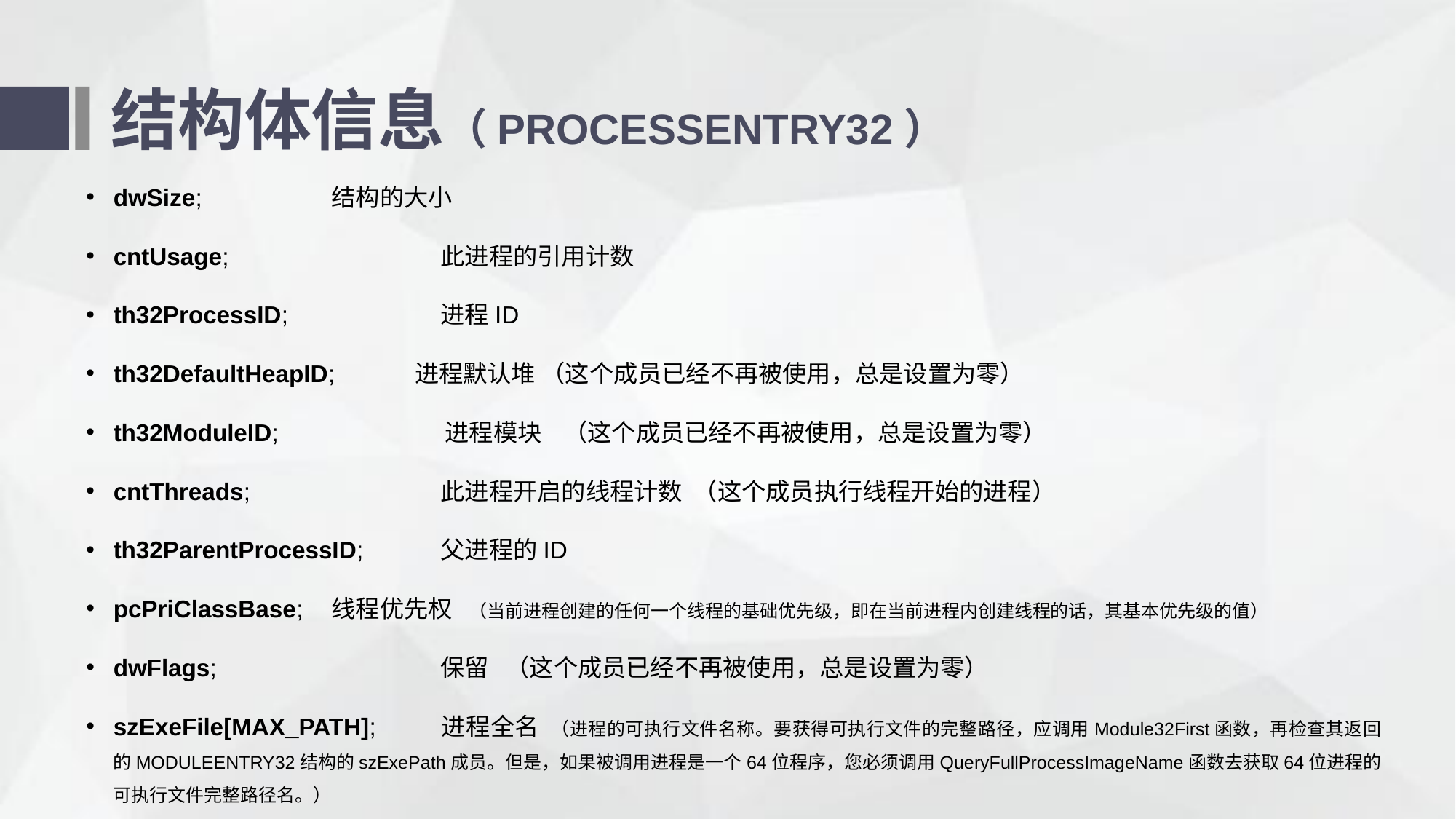

# 结构体信息（PROCESSENTRY32）
dwSize;  		结构的大小
cntUsage;  	  	此进程的引用计数
th32ProcessID;  	  	进程ID
th32DefaultHeapID;           进程默认堆 （这个成员已经不再被使用，总是设置为零）
th32ModuleID;  	                进程模块    （这个成员已经不再被使用，总是设置为零）
cntThreads;  		此进程开启的线程计数  （这个成员执行线程开始的进程）
th32ParentProcessID;  	父进程的ID
pcPriClassBase;  	线程优先权   （当前进程创建的任何一个线程的基础优先级，即在当前进程内创建线程的话，其基本优先级的值）
dwFlags;  		保留   （这个成员已经不再被使用，总是设置为零）
szExeFile[MAX_PATH];	进程全名  （进程的可执行文件名称。要获得可执行文件的完整路径，应调用Module32First函数，再检查其返回的MODULEENTRY32结构的szExePath成员。但是，如果被调用进程是一个64位程序，您必须调用QueryFullProcessImageName函数去获取64位进程的可执行文件完整路径名。）